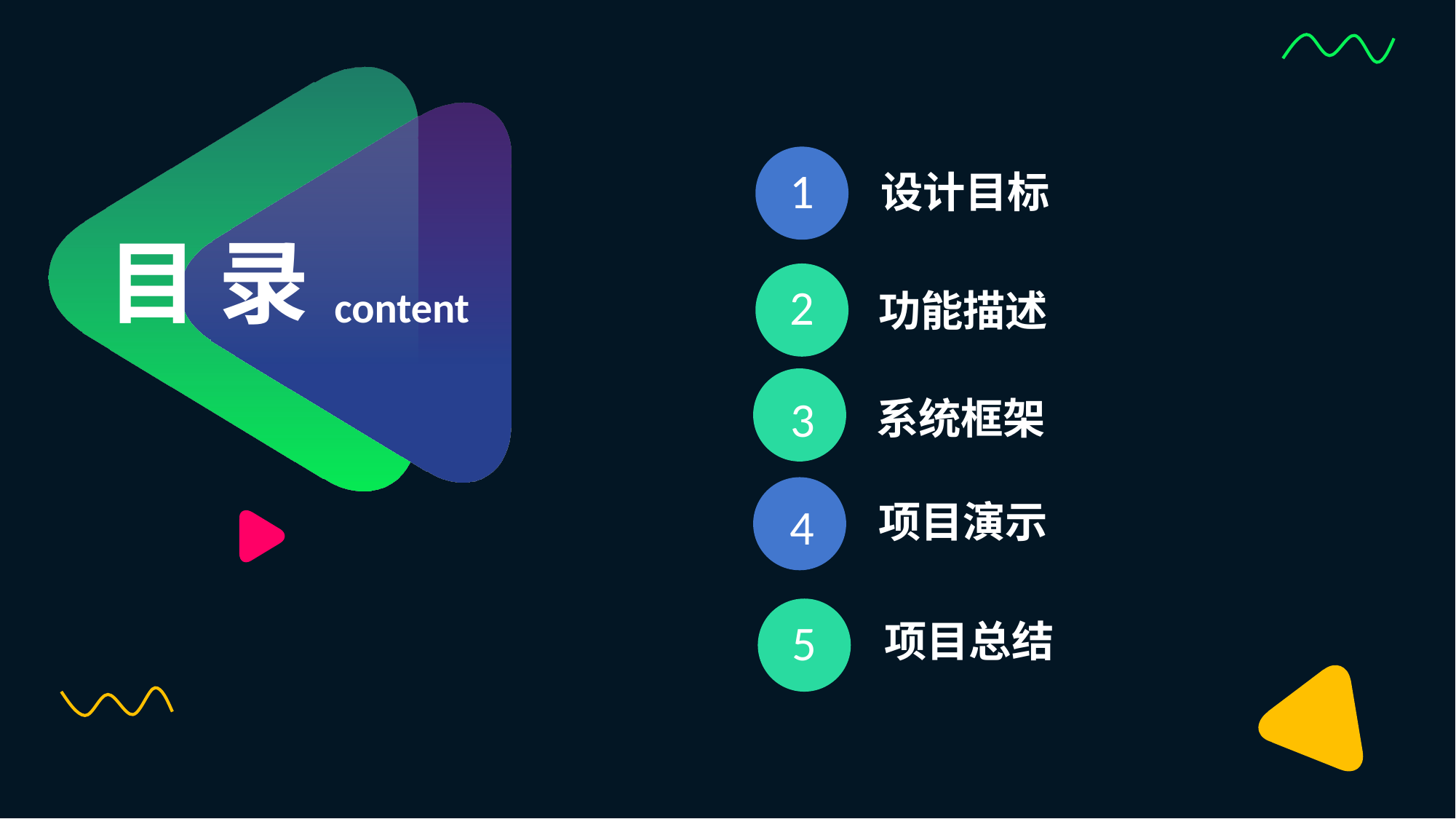

目 录
content

1
设计目标

2
功能描述

3
系统框架

4
项目演示

5
项目总结